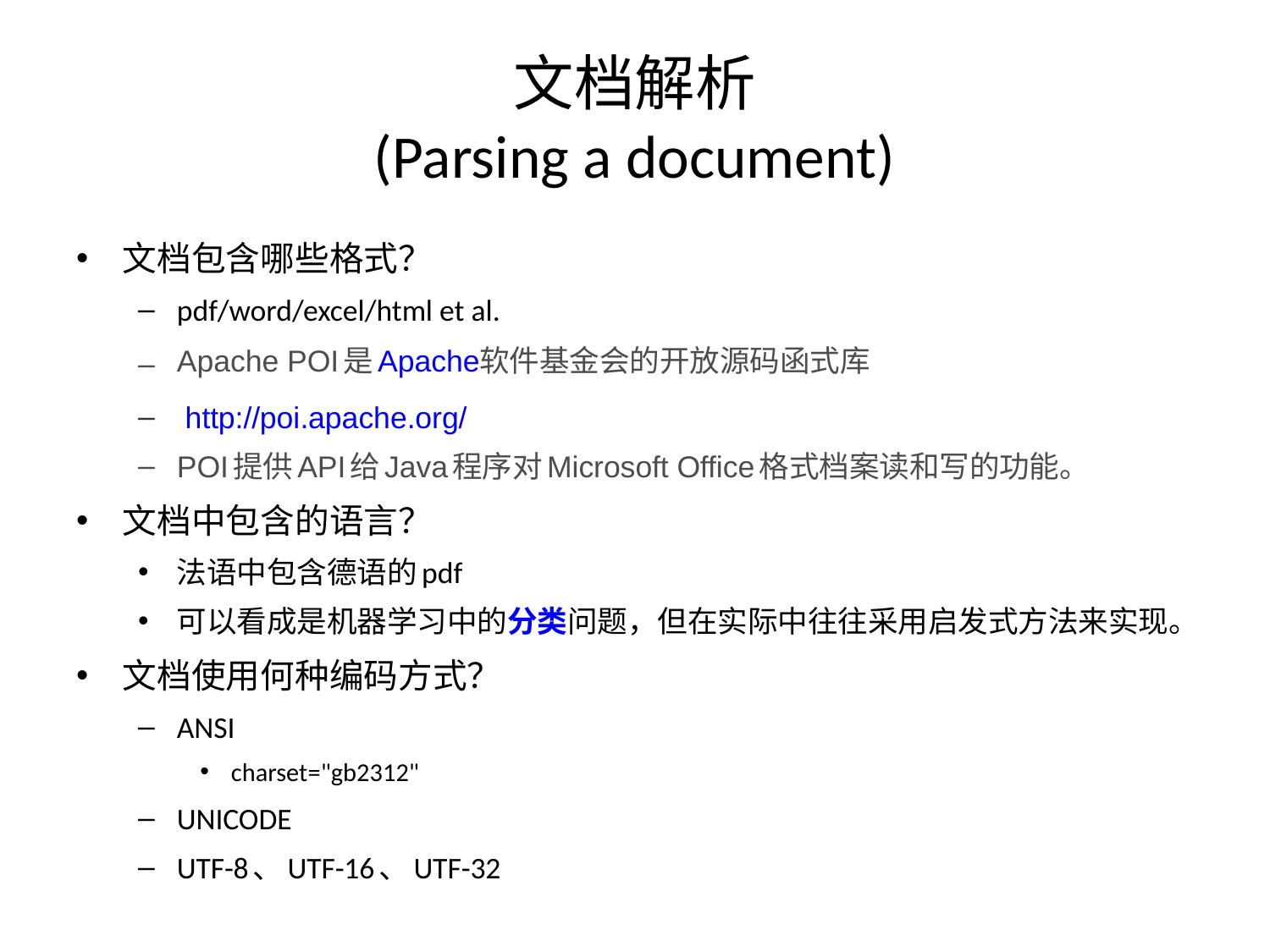

# 文档解析 (Parsing a document)
文档包含哪些格式？
pdf/word/excel/html et al.
Apache POI是Apache软件基金会的开放源码函式库
 http://poi.apache.org/
POI提供API给Java程序对Microsoft Office格式档案读和写的功能。
文档中包含的语言？
法语中包含德语的pdf
可以看成是机器学习中的分类问题，但在实际中往往采用启发式方法来实现。
文档使用何种编码方式？
ANSI
charset="gb2312"
UNICODE
UTF-8、UTF-16、UTF-32